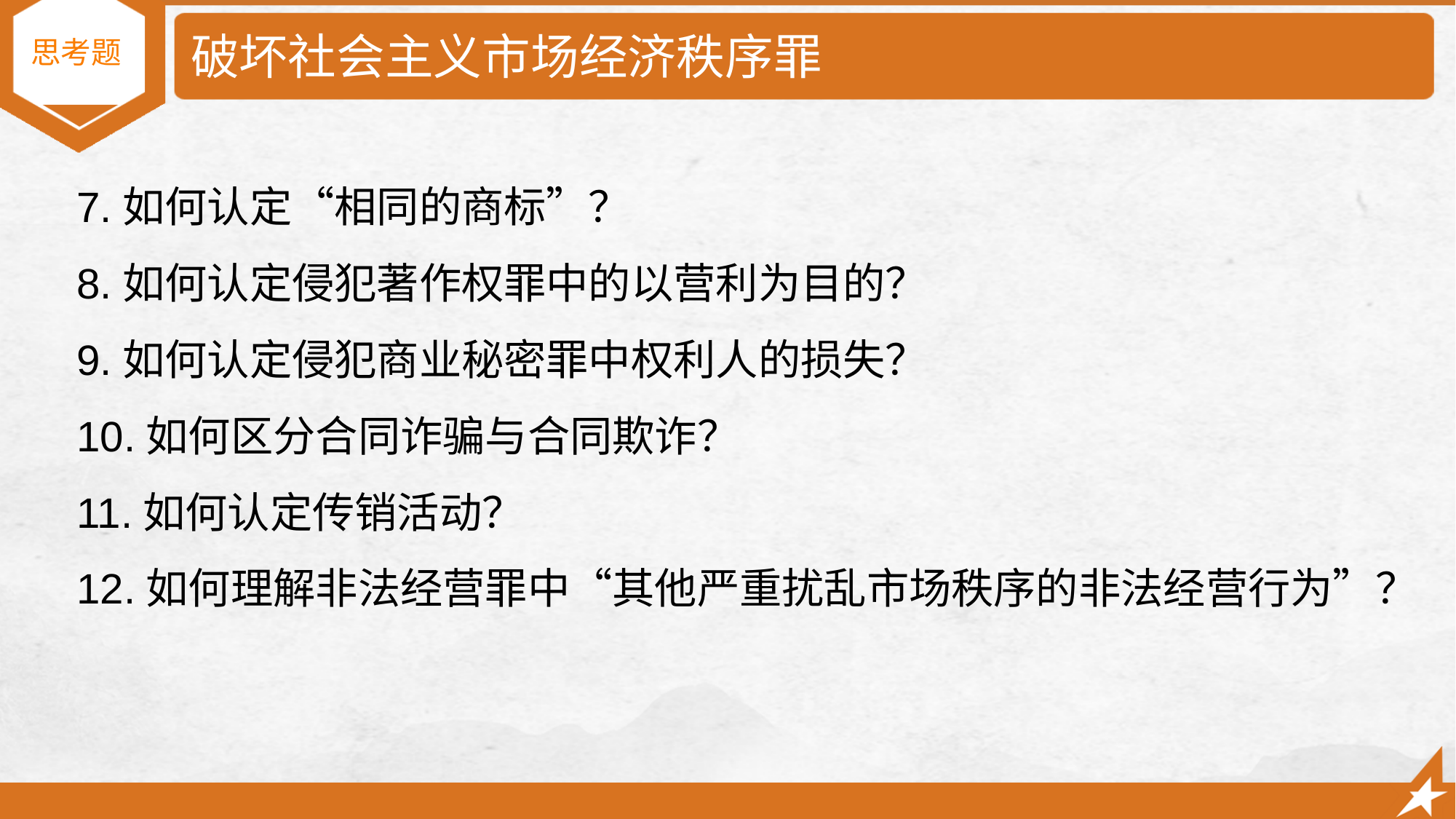

# 破坏社会主义市场经济秩序罪
  思考题

7.如何认定“相同的商标”？
8.如何认定侵犯著作权罪中的以营利为目的？
9.如何认定侵犯商业秘密罪中权利人的损失？
10.如何区分合同诈骗与合同欺诈？
11.如何认定传销活动？
12.如何理解非法经营罪中“其他严重扰乱市场秩序的非法经营行为”？